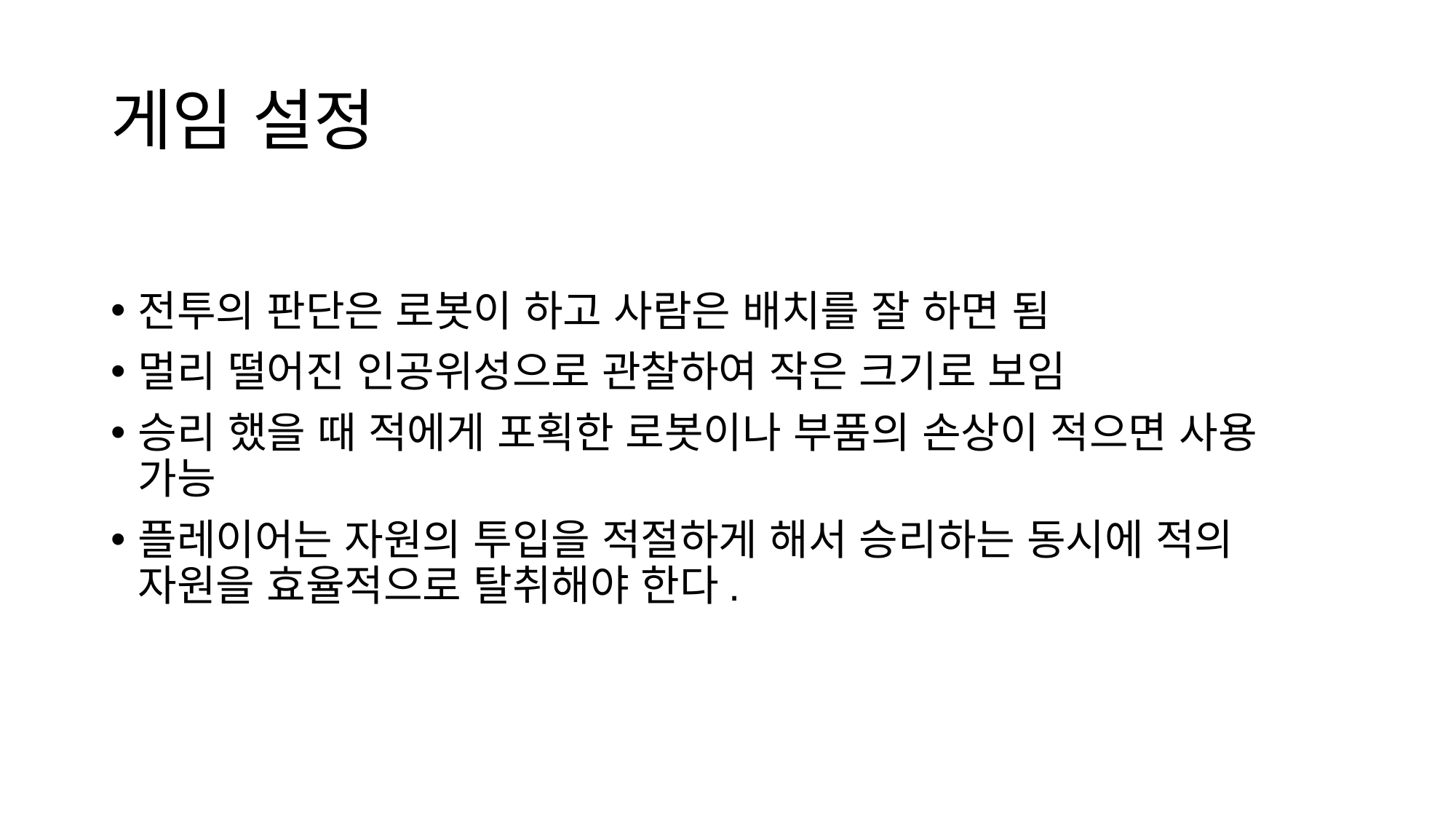

# 게임 설정

전투의 판단은 로봇이 하고 사람은 배치를 잘 하면 됨
멀리 떨어진 인공위성으로 관찰하여 작은 크기로 보임
승리 했을 때 적에게 포획한 로봇이나 부품의 손상이 적으면 사용 가능
플레이어는 자원의 투입을 적절하게 해서 승리하는 동시에 적의 자원을 효율적으로 탈취해야 한다.